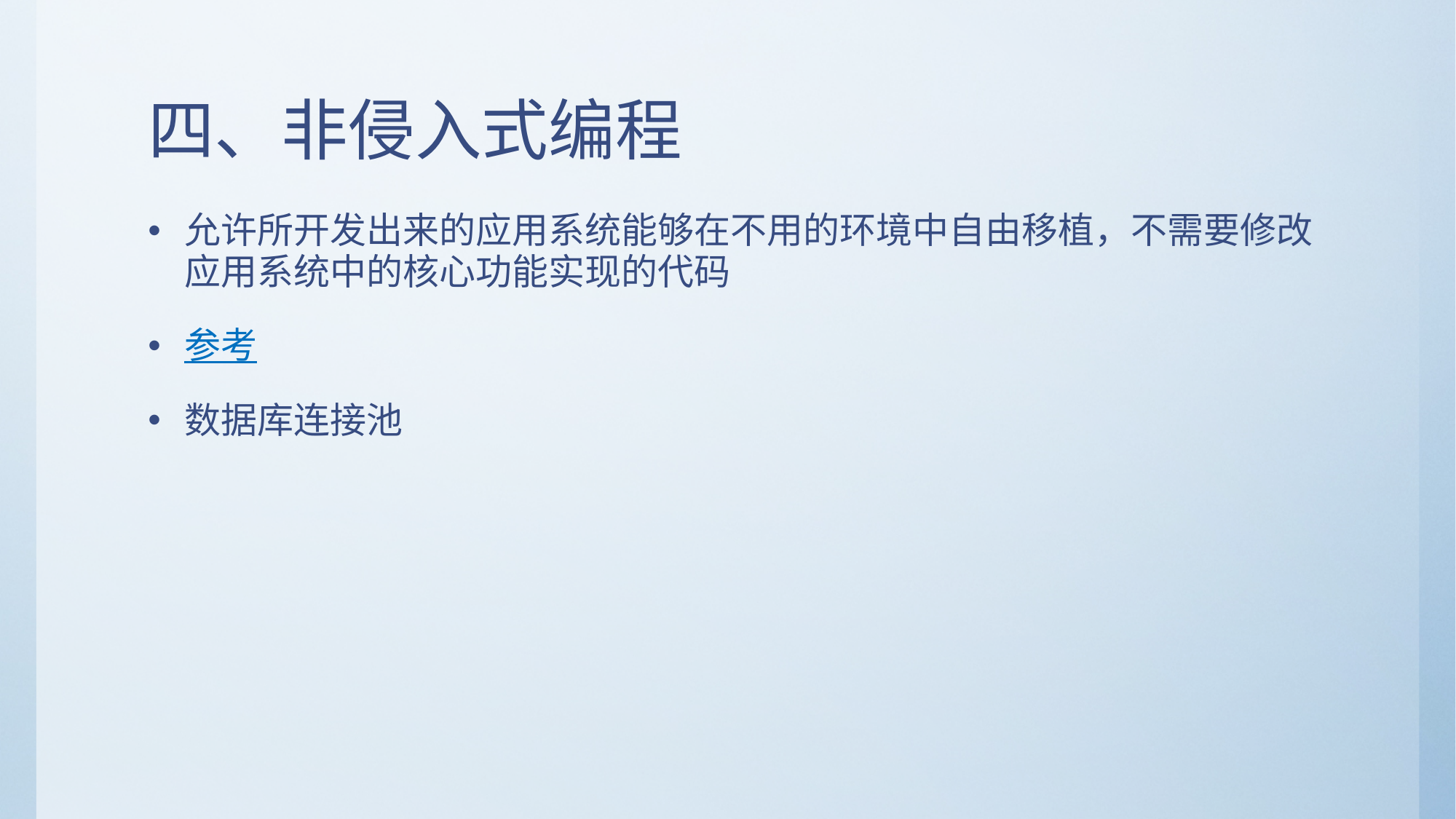

# 四、非侵入式编程
允许所开发出来的应用系统能够在不用的环境中自由移植，不需要修改应用系统中的核心功能实现的代码
参考
数据库连接池